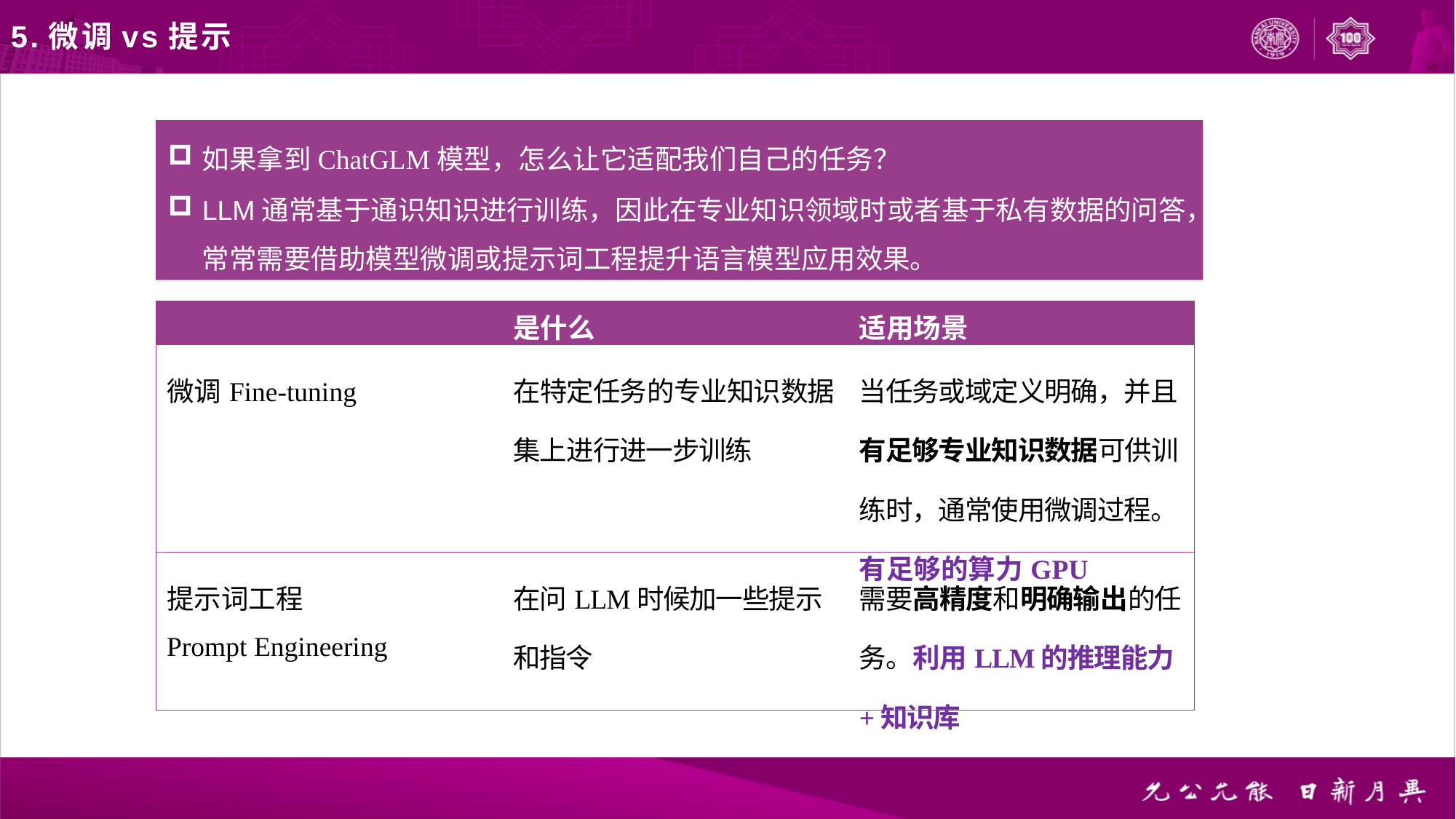

5.微调vs提示
如果拿到ChatGLM模型，怎么让它适配我们自己的任务？
LLM通常基于通识知识进⾏训练，因此在专业知识领域时或者基于私有数据的问答，常常需要借助模型微调或提示词⼯程提升语⾔模型应⽤效果。
|  | 是什么 | 适用场景 |
| --- | --- | --- |
| 微调Fine-tuning | 在特定任务的专业知识数据集上进行进一步训练 | 当任务或域定义明确，并且有足够专业知识数据可供训练时，通常使用微调过程。 有足够的算力GPU |
| 提示词工程 Prompt Engineering | 在问LLM时候加一些提示和指令 | 需要高精度和明确输出的任务。利用LLM的推理能力+知识库 |